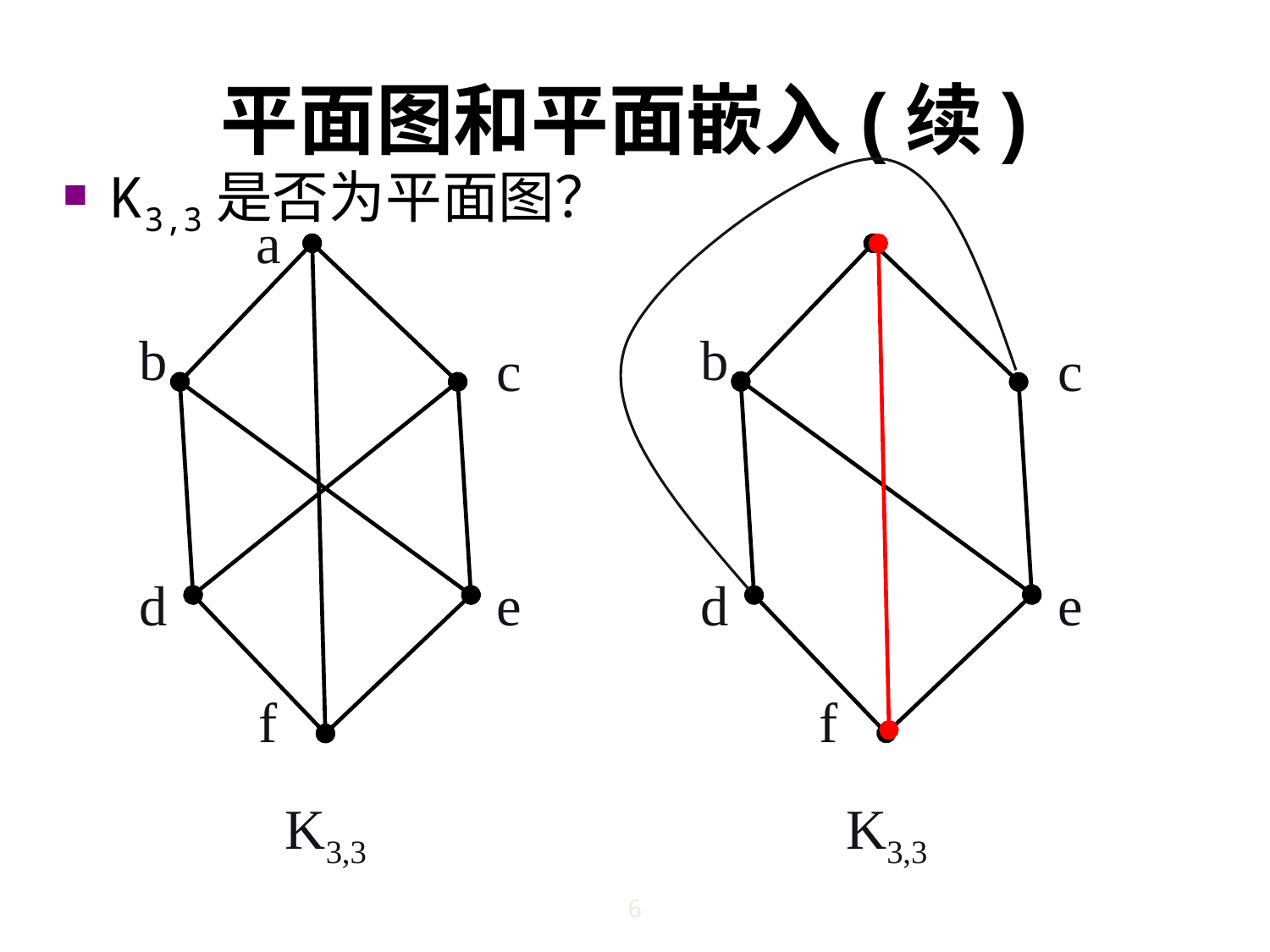

# 平面图和平面嵌入(续)
K3,3是否为平面图？

b
c

d
e

f
K3,3
a

b
c

d
e

f
K3,3
6